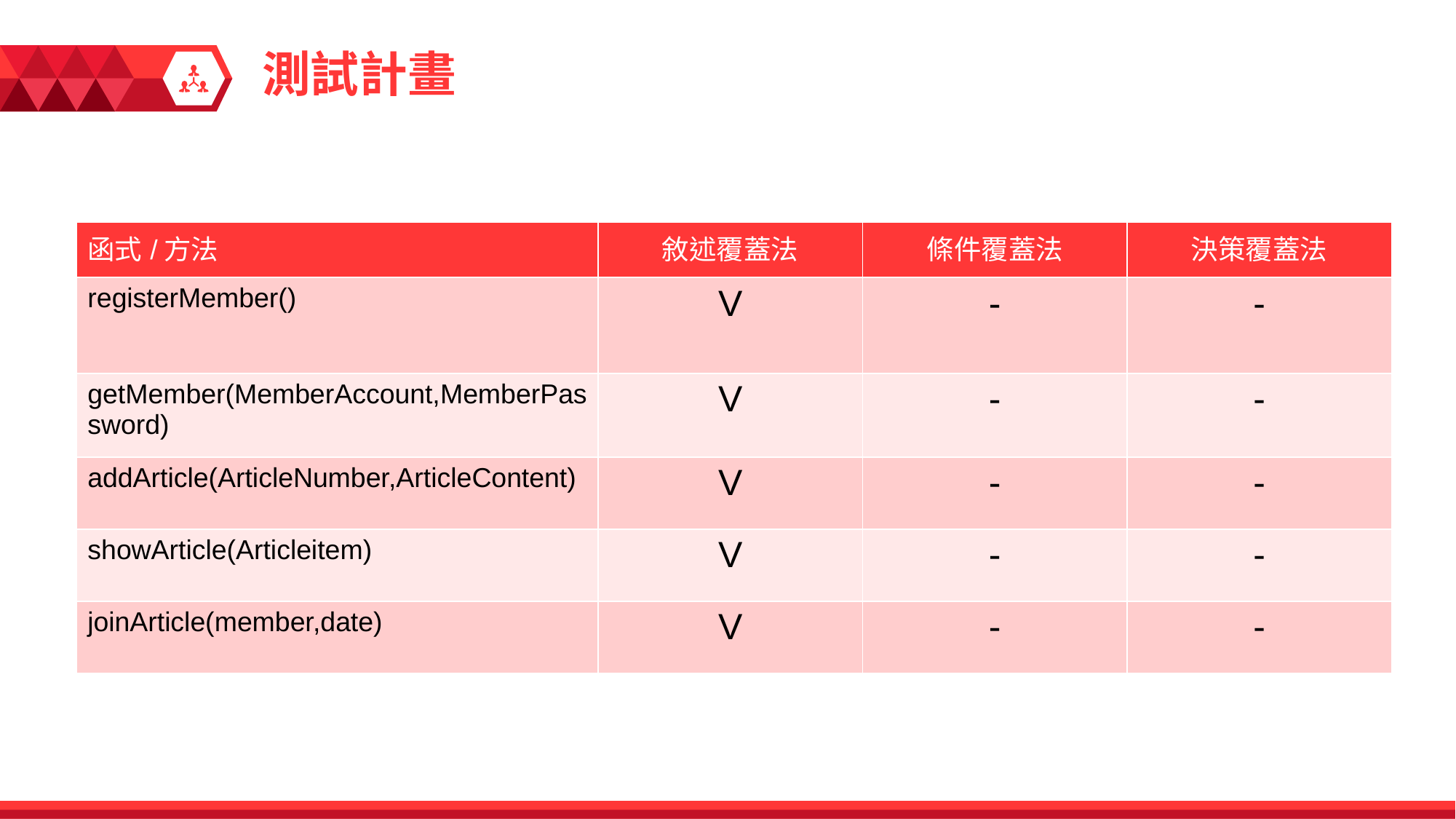

測試計畫
| 函式/方法 | 敘述覆蓋法 | 條件覆蓋法 | 決策覆蓋法 |
| --- | --- | --- | --- |
| registerMember() | V | - | - |
| getMember(MemberAccount,MemberPassword) | V | - | - |
| addArticle(ArticleNumber,ArticleContent) | V | - | - |
| showArticle(Articleitem) | V | - | - |
| joinArticle(member,date) | V | - | - |